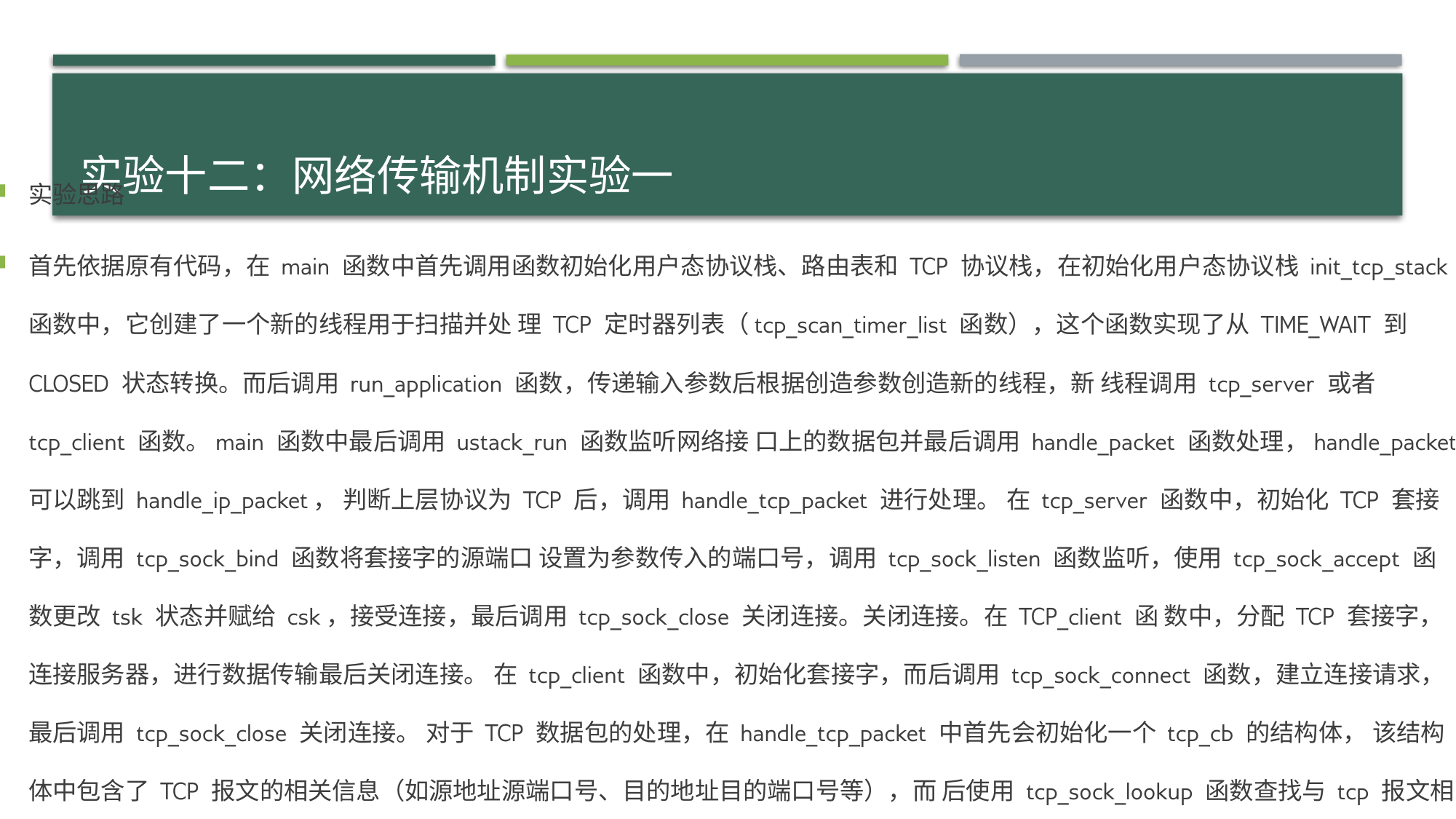

# 实验十二：网络传输机制实验一
实验思路
首先依据原有代码，在 main 函数中首先调用函数初始化用户态协议栈、路由表和 TCP 协议栈，在初始化用户态协议栈 init_tcp_stack 函数中，它创建了一个新的线程用于扫描并处 理 TCP 定时器列表（tcp_scan_timer_list 函数），这个函数实现了从 TIME_WAIT 到 CLOSED 状态转换。而后调用 run_application 函数，传递输入参数后根据创造参数创造新的线程，新 线程调用 tcp_server 或者 tcp_client 函数。main 函数中最后调用 ustack_run 函数监听网络接 口上的数据包并最后调用 handle_packet 函数处理，handle_packet 可以跳到 handle_ip_packet， 判断上层协议为 TCP 后，调用 handle_tcp_packet 进行处理。 在 tcp_server 函数中，初始化 TCP 套接字，调用 tcp_sock_bind 函数将套接字的源端口 设置为参数传入的端口号，调用 tcp_sock_listen 函数监听，使用 tcp_sock_accept 函数更改 tsk 状态并赋给 csk，接受连接，最后调用 tcp_sock_close 关闭连接。关闭连接。在 TCP_client 函 数中，分配 TCP 套接字，连接服务器，进行数据传输最后关闭连接。 在 tcp_client 函数中，初始化套接字，而后调用 tcp_sock_connect 函数，建立连接请求， 最后调用 tcp_sock_close 关闭连接。 对于 TCP 数据包的处理，在 handle_tcp_packet 中首先会初始化一个 tcp_cb 的结构体， 该结构体中包含了 TCP 报文的相关信息（如源地址源端口号、目的地址目的端口号等），而 后使用 tcp_sock_lookup 函数查找与 tcp 报文相关联的套接字。最终调用 tcp_process 函数处 理 tcp 报文，tcp_process 会根据报文内容和套接字当前状态进行回复，并进行状态转换。